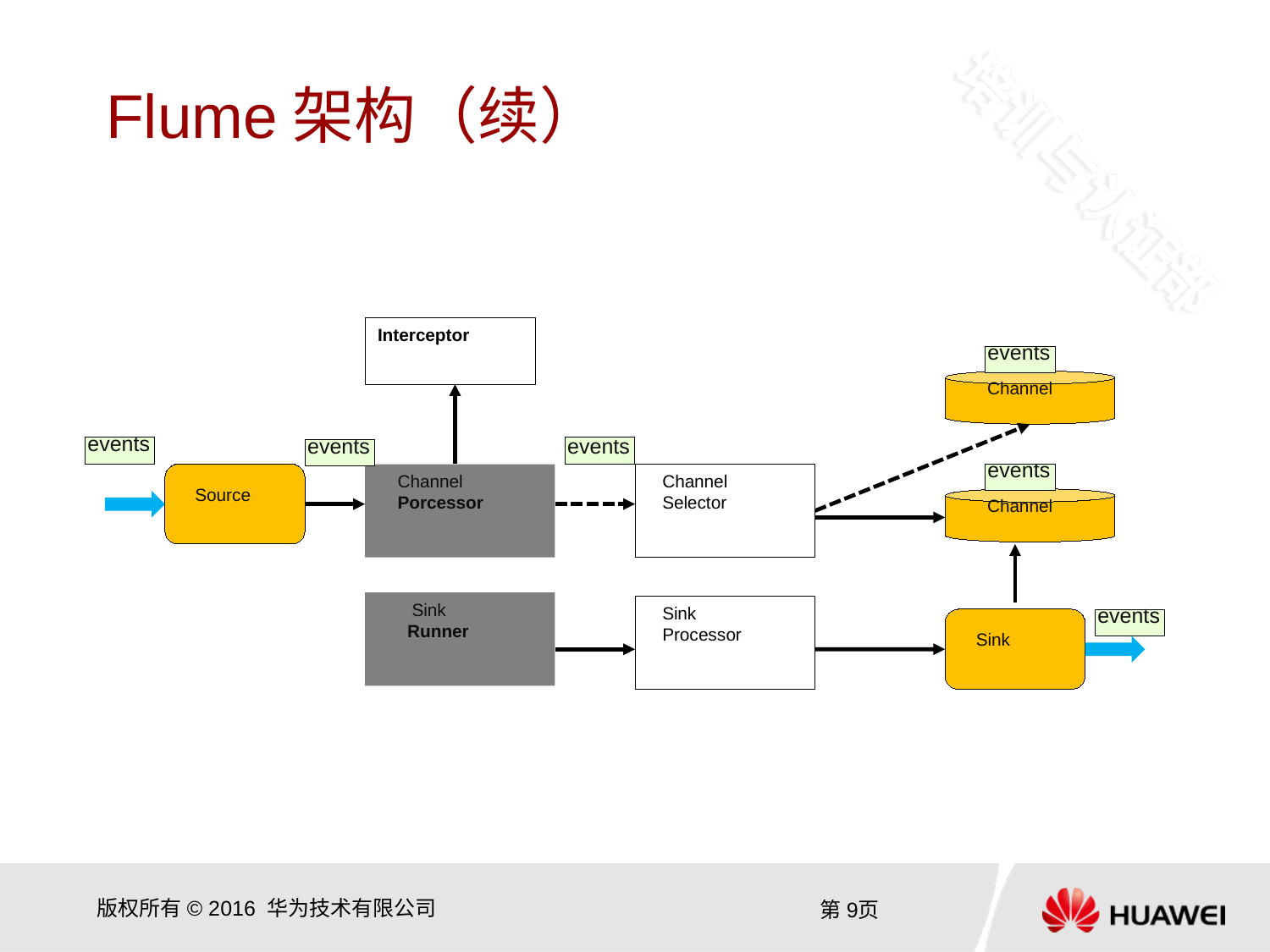

# Flume架构（续）
Interceptor
events

Channel
events
events
events

events

Channel
Porcessor
   Channel
   Selector

Source

Channel

   Sink
  Runner
   Sink
   Processor
events

Sink